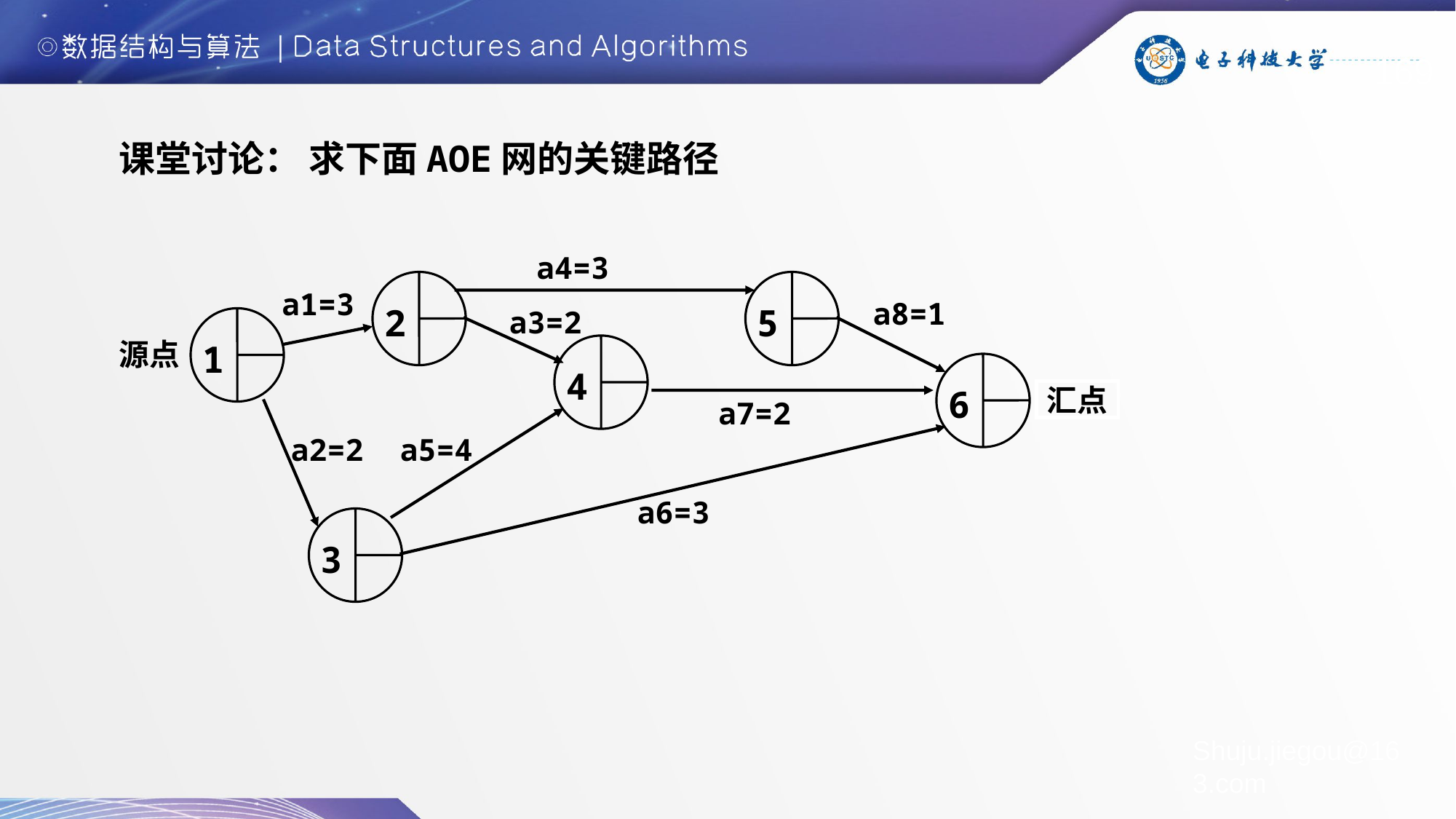

169
  课堂讨论： 求下面AOE网的关键路径
a4=3
a1=3
a8=1
a3=2
a7=2
a2=2
a5=4
a6=3

2

5

1

源点

4

6
汇点

3
Shuju.jiegou@163.com